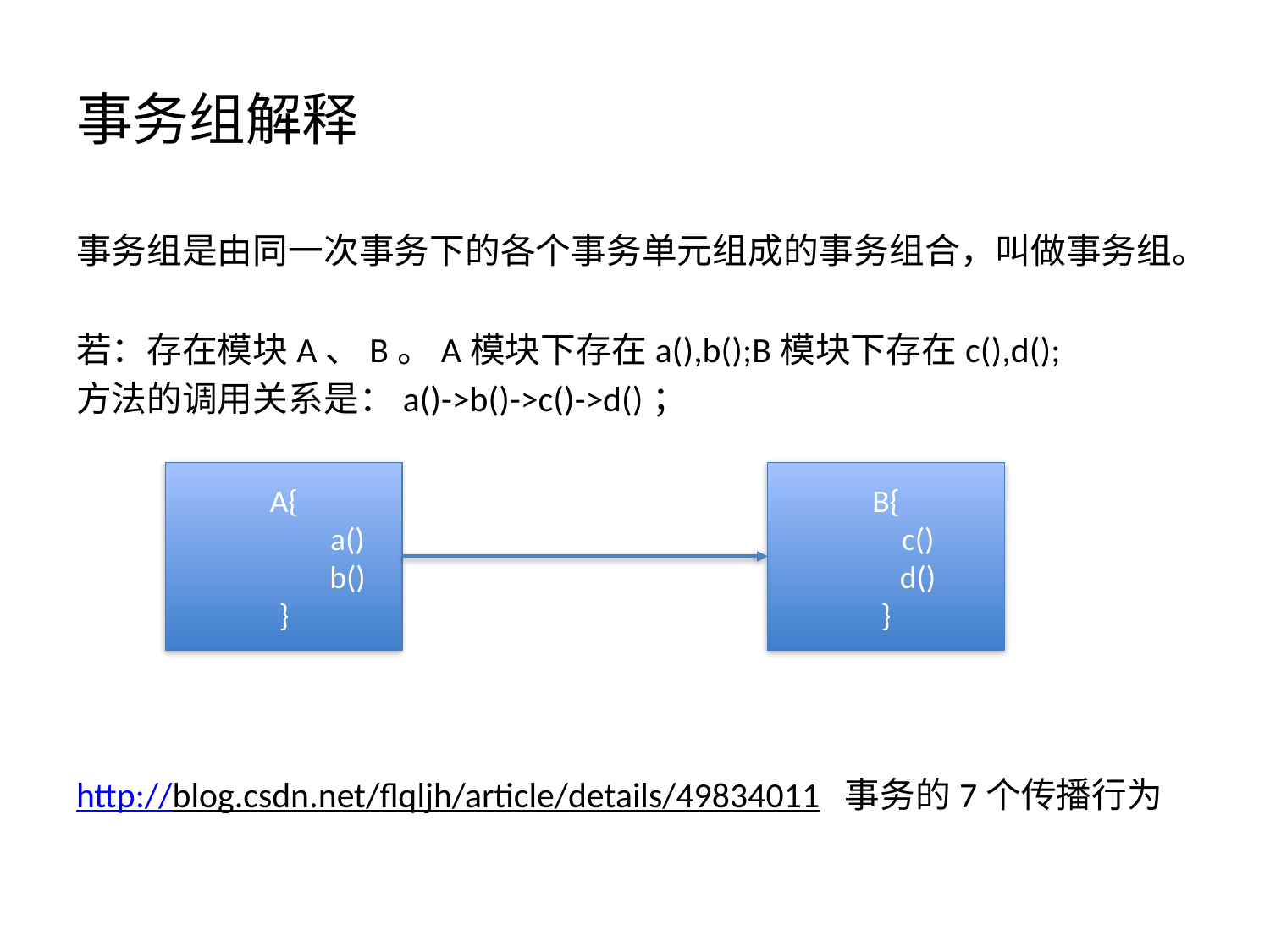

# 事务组解释
事务组是由同一次事务下的各个事务单元组成的事务组合，叫做事务组。

若：存在模块A、B。A模块下存在a(),b();B模块下存在c(),d();
方法的调用关系是：a()->b()->c()->d()；

http://blog.csdn.net/flqljh/article/details/49834011  事务的7个传播行为

B{
c()
d()
}
A{
	a()
	b()
}